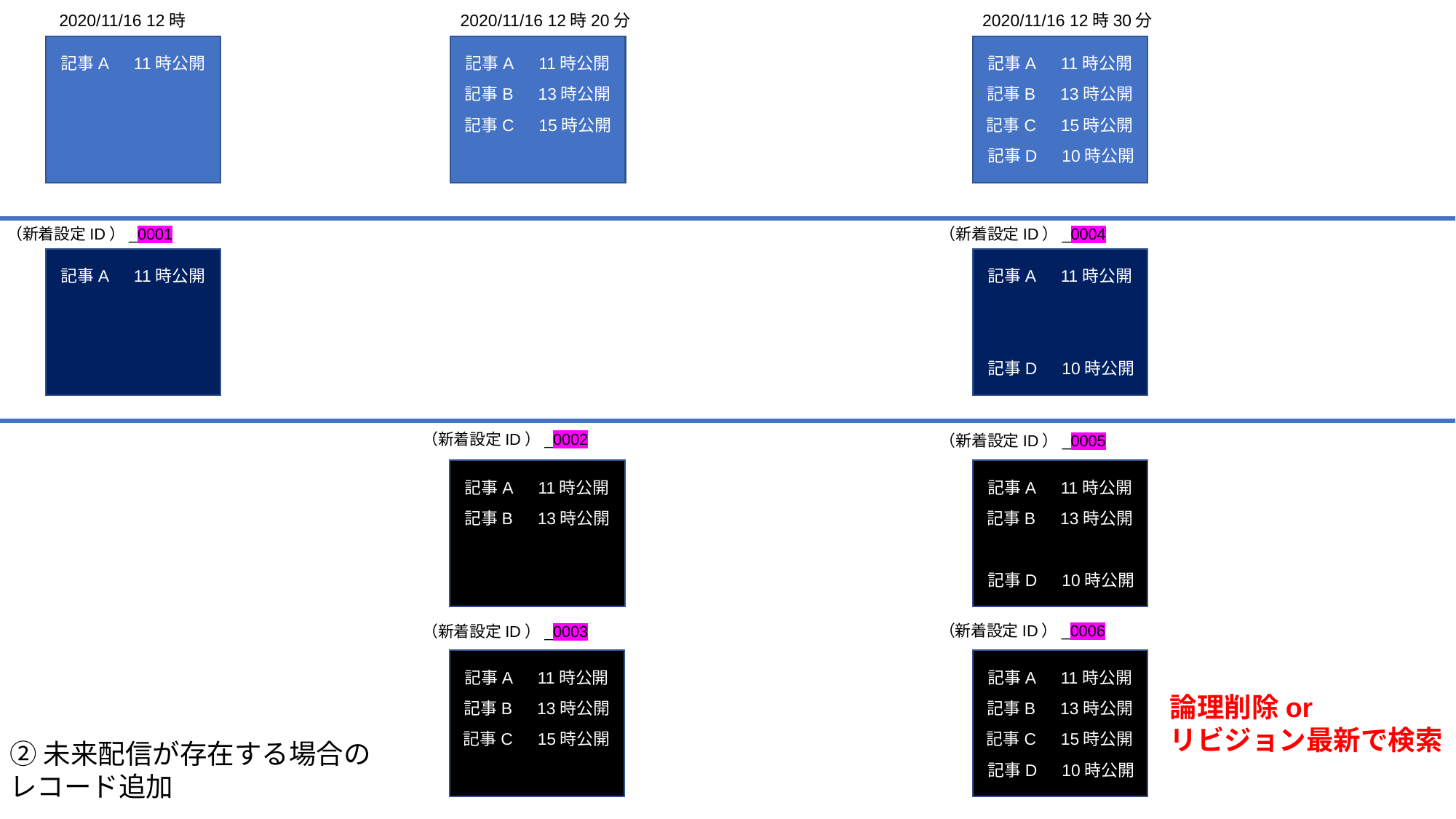

2020/11/16 12時
2020/11/16 12時20分

記事A　11時公開
記事B　13時公開
記事C　15時公開

記事A　11時公開
記事B　13時公開

記事A　11時公開
記事B　13時公開
記事C　15時公開
2020/11/16 12時30分

記事A　11時公開
記事B　13時公開
記事C　15時公開
記事D　10時公開

記事A　11時公開
記事D　10時公開

記事A　11時公開
記事B　13時公開
記事D　10時公開

記事A　11時公開
記事B　13時公開
記事C　15時公開
記事D　10時公開

記事A　11時公開
（新着設定ID）_0001
（新着設定ID）_0004

記事A　11時公開
（新着設定ID）_0002
（新着設定ID）_0005
（新着設定ID）_0006
（新着設定ID）_0003
論理削除or
リビジョン最新で検索
②未来配信が存在する場合の
レコード追加